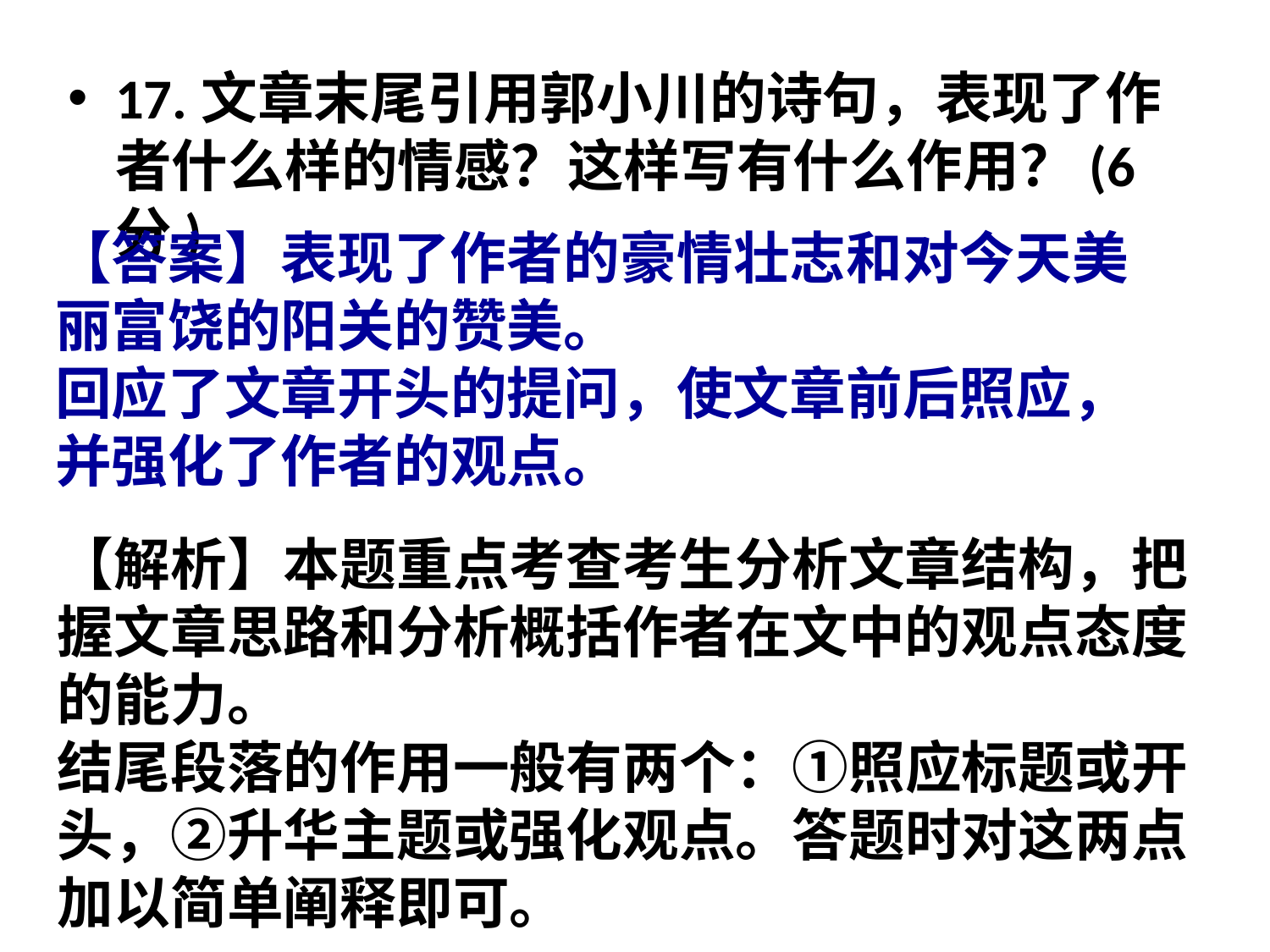

17.文章末尾引用郭小川的诗句，表现了作者什么样的情感？这样写有什么作用？(6分)

【答案】表现了作者的豪情壮志和对今天美丽富饶的阳关的赞美。
回应了文章开头的提问，使文章前后照应，并强化了作者的观点。
【解析】本题重点考查考生分析文章结构，把握文章思路和分析概括作者在文中的观点态度的能力。
结尾段落的作用一般有两个：①照应标题或开头，②升华主题或强化观点。答题时对这两点加以简单阐释即可。